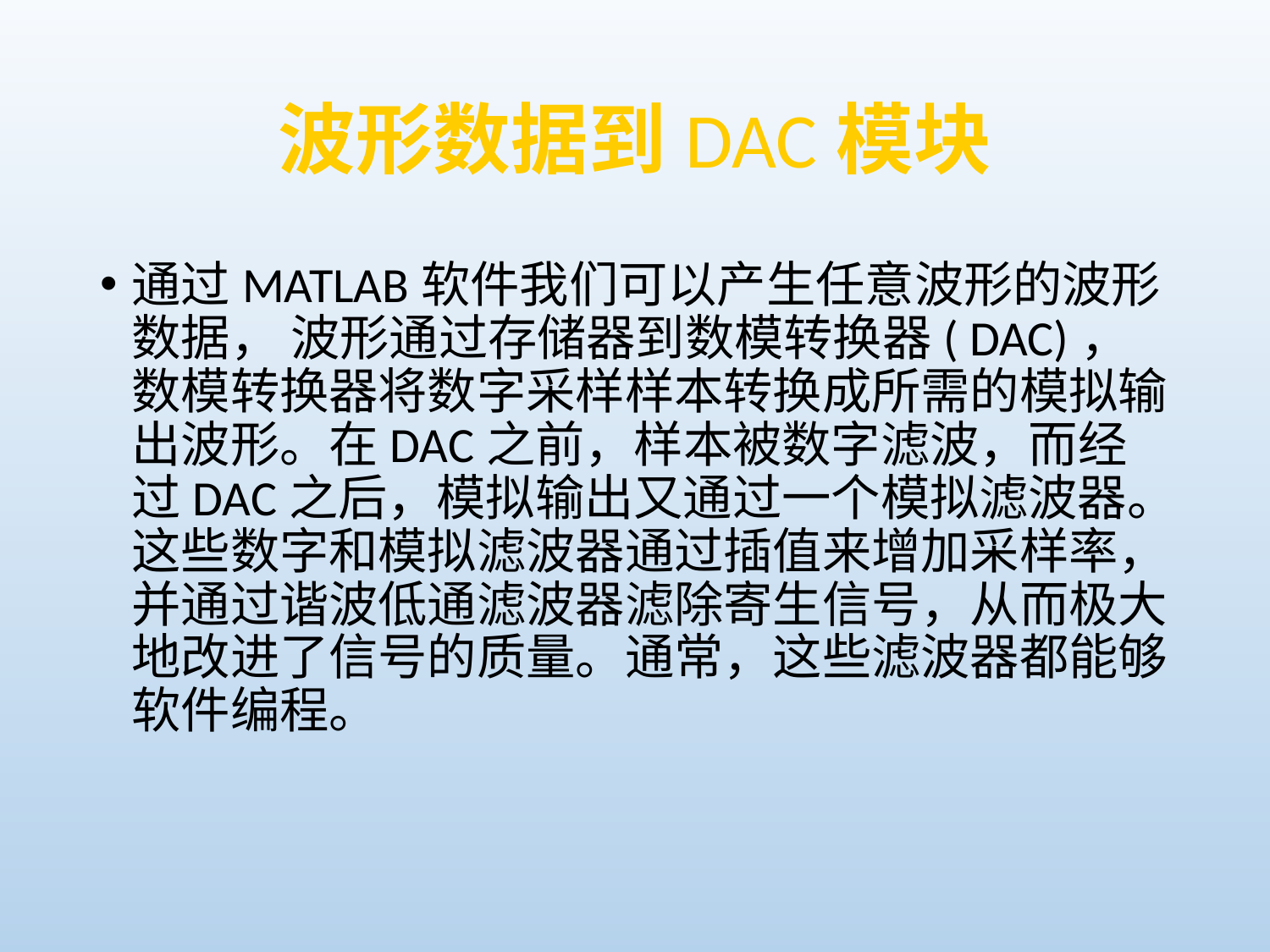

# 波形数据到DAC模块
通过MATLAB软件我们可以产生任意波形的波形数据， 波形通过存储器到数模转换器( DAC)，数模转换器将数字采样样本转换成所需的模拟输出波形。在DAC之前，样本被数字滤波，而经过DAC之后，模拟输出又通过一个模拟滤波器。这些数字和模拟滤波器通过插值来增加采样率，并通过谐波低通滤波器滤除寄生信号，从而极大地改进了信号的质量。通常，这些滤波器都能够软件编程。